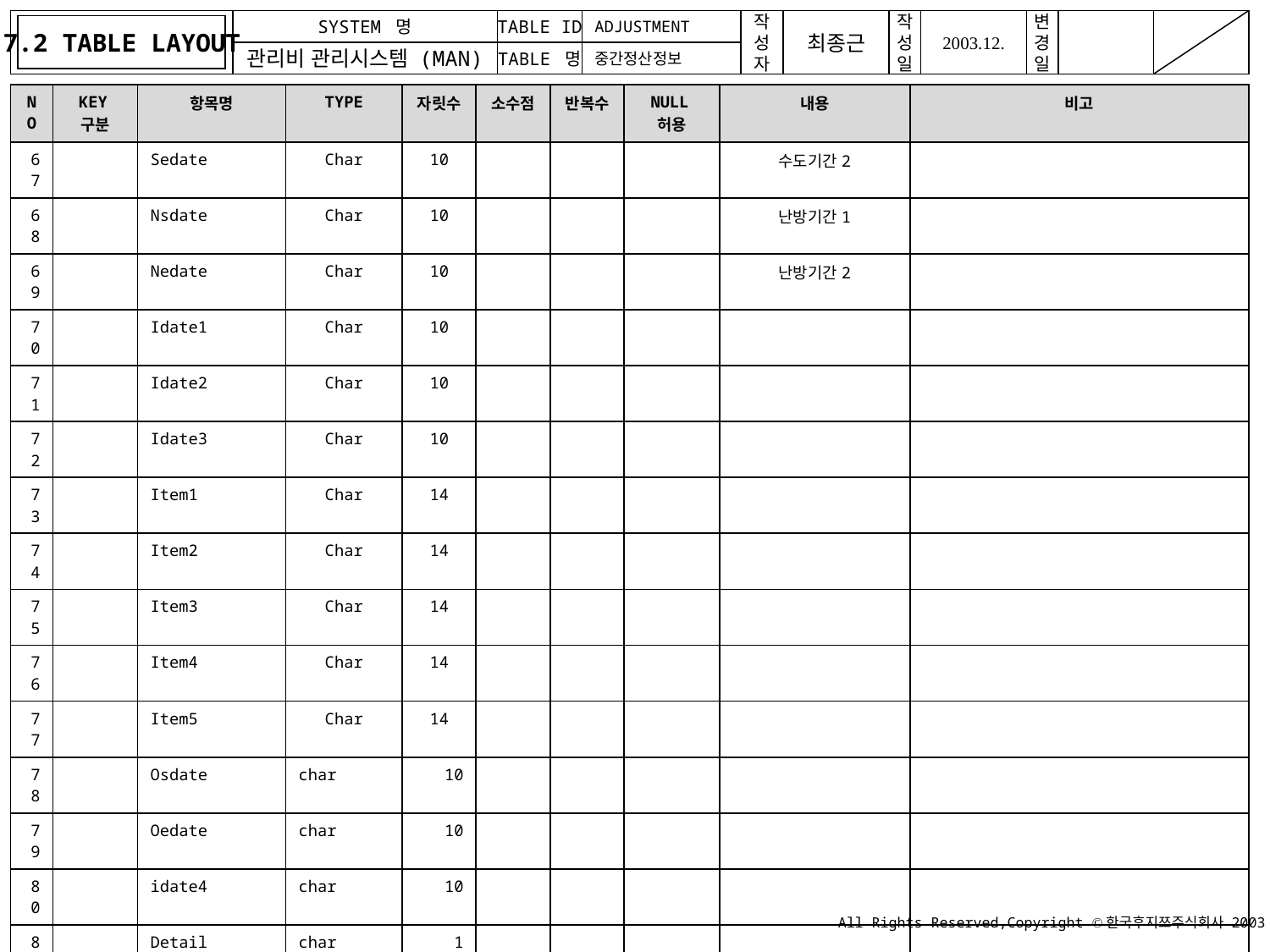

7.2 TABLE LAYOUT
ADJUSTMENT
중간정산정보
| NO | KEY구분 | 항목명 | TYPE | 자릿수 | 소수점 | 반복수 | NULL허용 | 내용 | 비고 |
| --- | --- | --- | --- | --- | --- | --- | --- | --- | --- |
| 67 |  | Sedate | Char | 10 |  |  |  | 수도기간2 |  |
| 68 |  | Nsdate | Char | 10 |  |  |  | 난방기간1 |  |
| 69 |  | Nedate | Char | 10 |  |  |  | 난방기간2 |  |
| 70 |  | Idate1 | Char | 10 |  |  |  |  |  |
| 71 |  | Idate2 | Char | 10 |  |  |  |  |  |
| 72 |  | Idate3 | Char | 10 |  |  |  |  |  |
| 73 |  | Item1 | Char | 14 |  |  |  |  |  |
| 74 |  | Item2 | Char | 14 |  |  |  |  |  |
| 75 |  | Item3 | Char | 14 |  |  |  |  |  |
| 76 |  | Item4 | Char | 14 |  |  |  |  |  |
| 77 |  | Item5 | Char | 14 |  |  |  |  |  |
| 78 |  | Osdate | char | 10 |  |  |  |  |  |
| 79 |  | Oedate | char | 10 |  |  |  |  |  |
| 80 |  | idate4 | char | 10 |  |  |  |  |  |
| 81 |  | Detail | char | 1 |  |  |  |  |  |
| 82 |  | gDay | money |  |  |  |  |  |  |
| 83 |  | jDay | money |  |  |  |  |  |  |
| 84 |  | sDay | money |  |  |  |  |  |  |
| 85 |  | nDay | money |  |  |  |  |  |  |
| 86 |  | oDay | money |  |  |  |  |  |  |
| 87 |  | Serno | int |  |  |  |  |  |  |
| 88 |  | day01 | int |  |  |  |  |  |  |
| 89 |  | day02 | int |  |  |  |  |  |  |
| 90 |  | day03 | int |  |  |  |  |  |  |